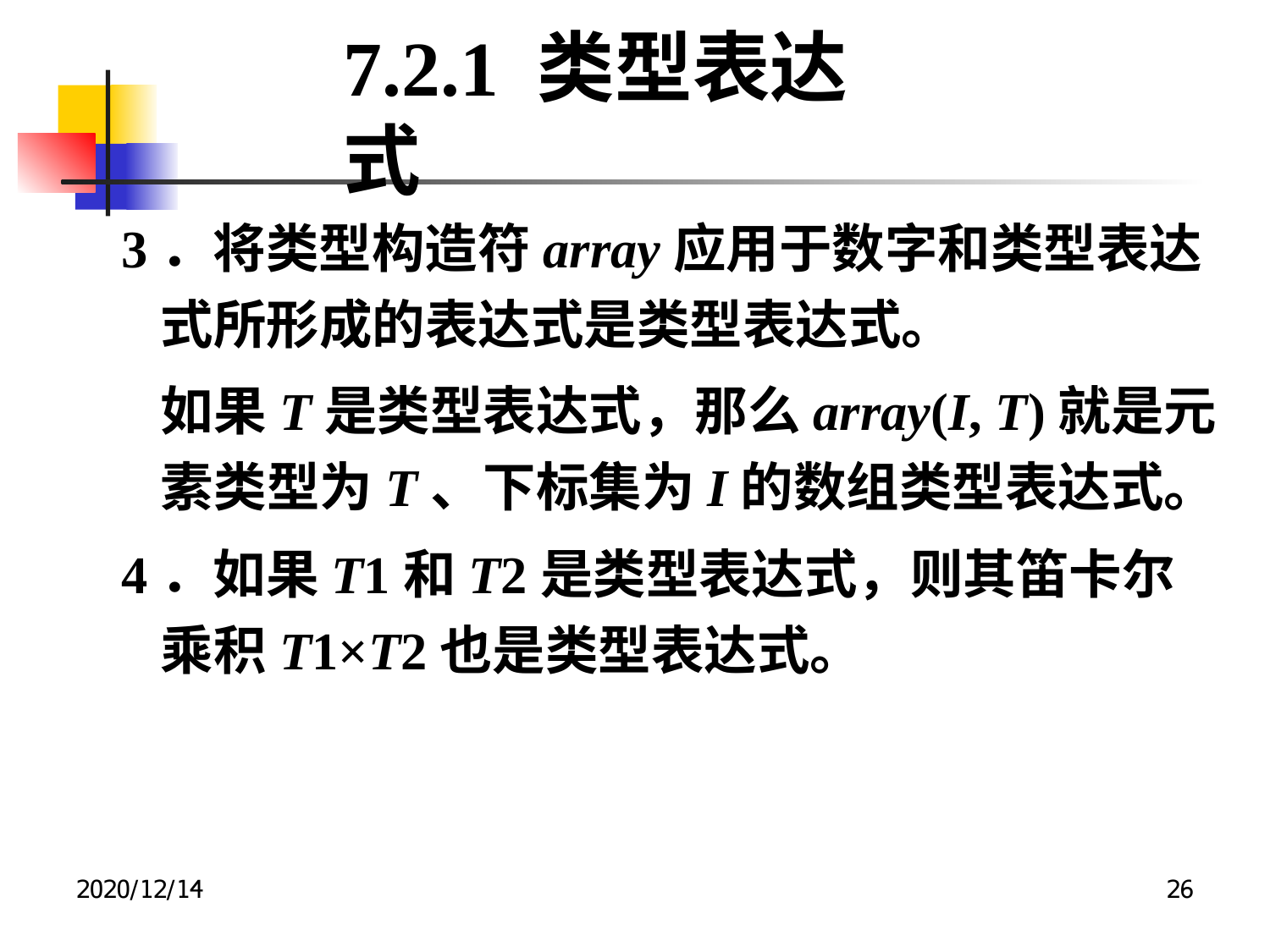

7.2.1 类型表达式
3．将类型构造符array应用于数字和类型表达式所形成的表达式是类型表达式。
	如果T是类型表达式，那么array(I, T)就是元素类型为T、下标集为I的数组类型表达式。
4．如果T1和T2是类型表达式，则其笛卡尔乘积T1×T2也是类型表达式。
2020/12/14
26